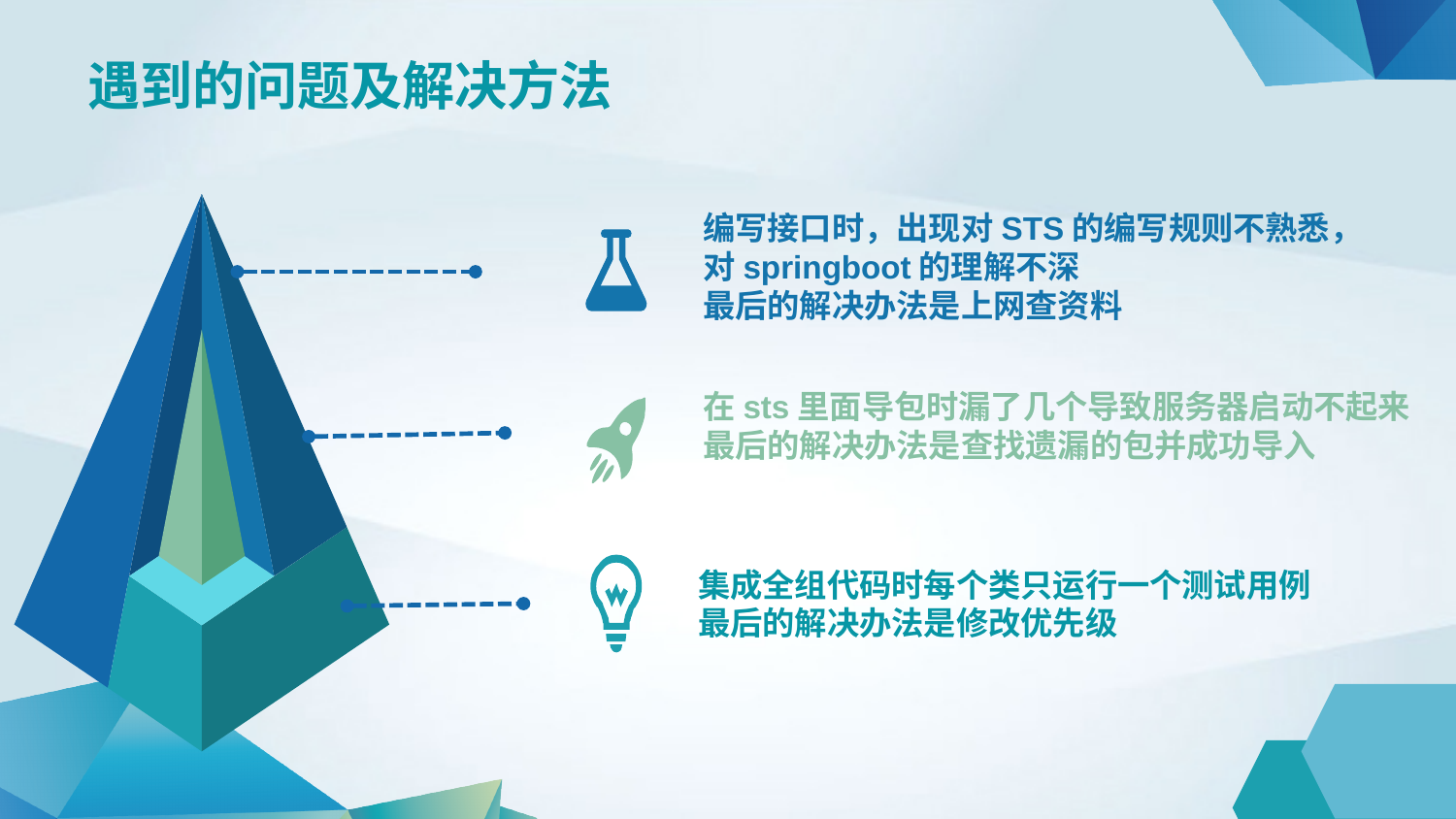

遇到的问题及解决方法

编写接口时，出现对STS的编写规则不熟悉，
对springboot的理解不深
最后的解决办法是上网查资料

在sts里面导包时漏了几个导致服务器启动不起来
最后的解决办法是查找遗漏的包并成功导入

集成全组代码时每个类只运行一个测试用例
最后的解决办法是修改优先级